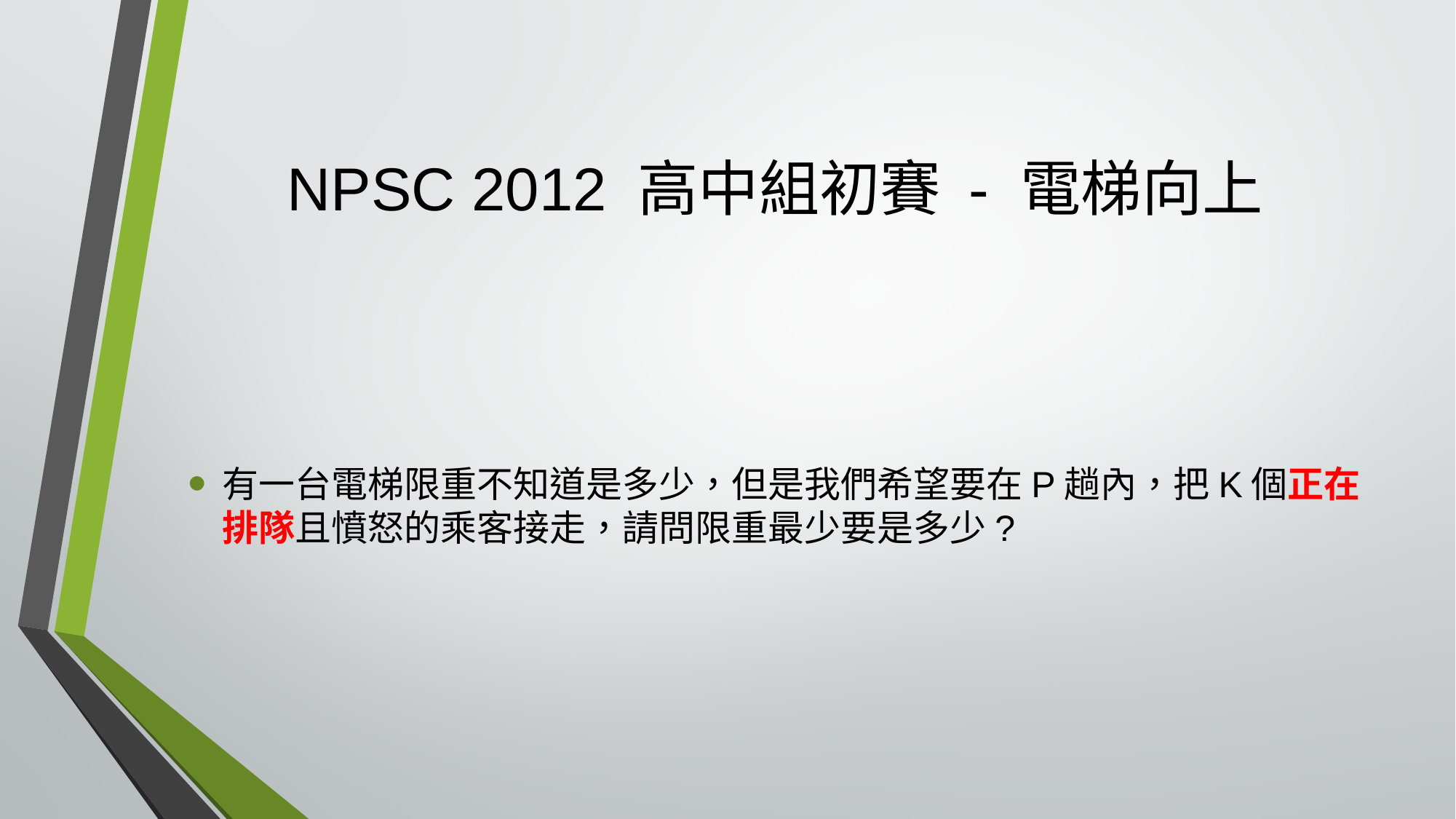

# NPSC 2012 高中組初賽 - 電梯向上
有一台電梯限重不知道是多少，但是我們希望要在P趟內，把K個正在排隊且憤怒的乘客接走，請問限重最少要是多少?